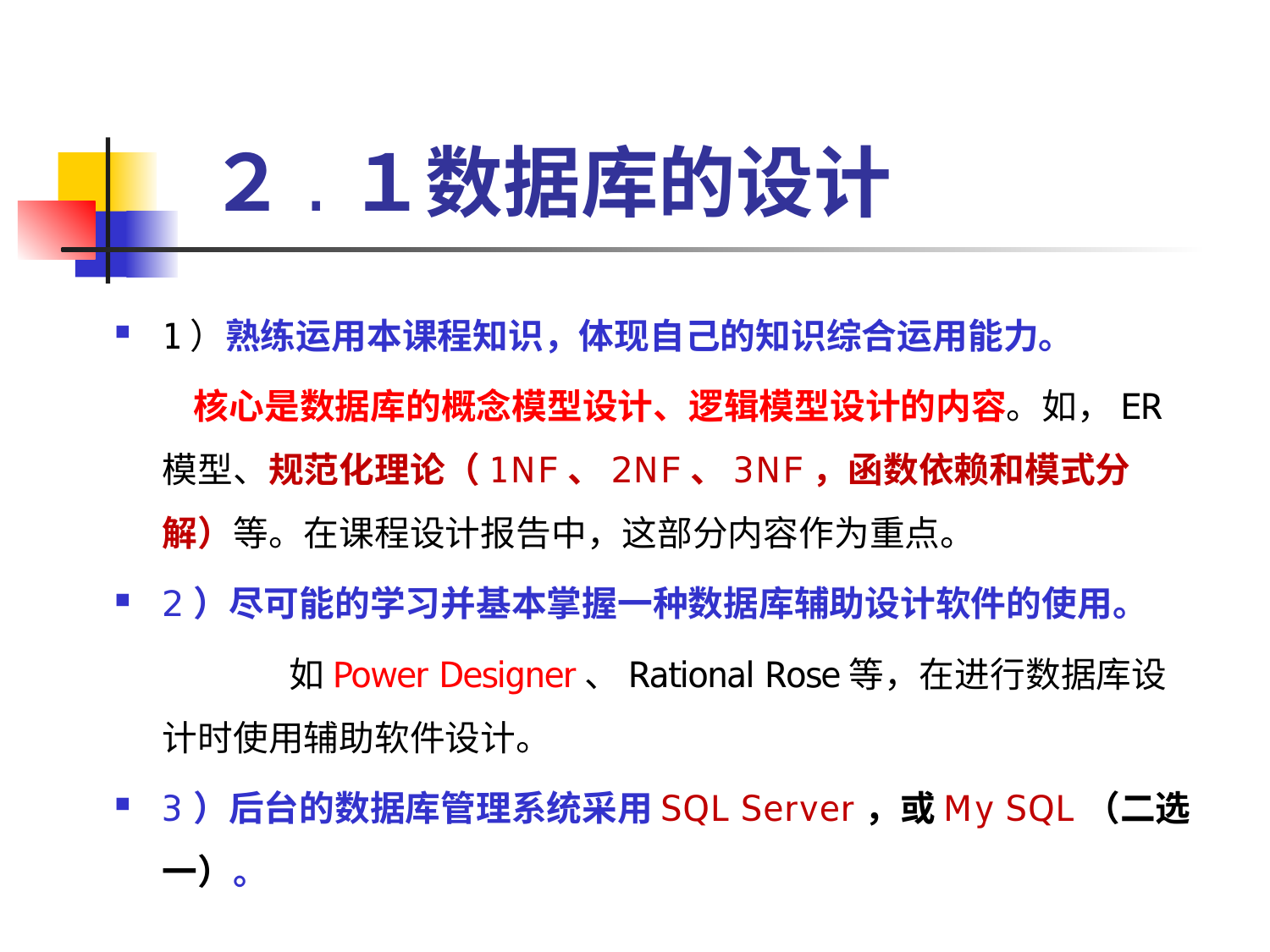

# ２.１数据库的设计
1）熟练运用本课程知识，体现自己的知识综合运用能力。
         核心是数据库的概念模型设计、逻辑模型设计的内容。如，ER模型、规范化理论（1NF、2NF、3NF，函数依赖和模式分解）等。在课程设计报告中，这部分内容作为重点。
2）尽可能的学习并基本掌握一种数据库辅助设计软件的使用。
		如Power Designer、Rational Rose等，在进行数据库设计时使用辅助软件设计。
3）后台的数据库管理系统采用SQL Server，或My SQL（二选一）。
6